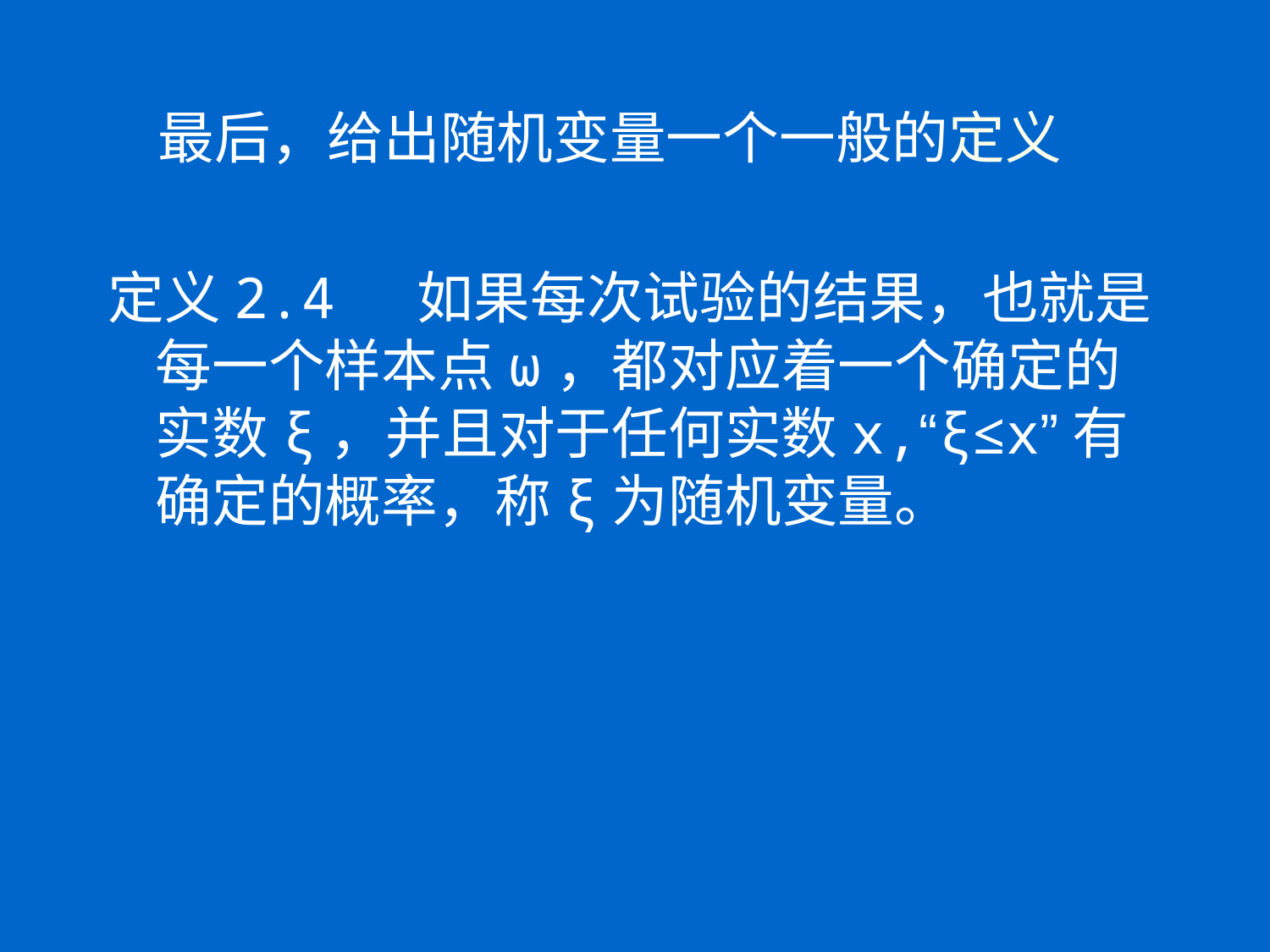

# 最后，给出随机变量一个一般的定义
定义2.4  如果每次试验的结果，也就是每一个样本点ω，都对应着一个确定的实数ξ，并且对于任何实数x,“ξ≤x”有确定的概率，称ξ为随机变量。